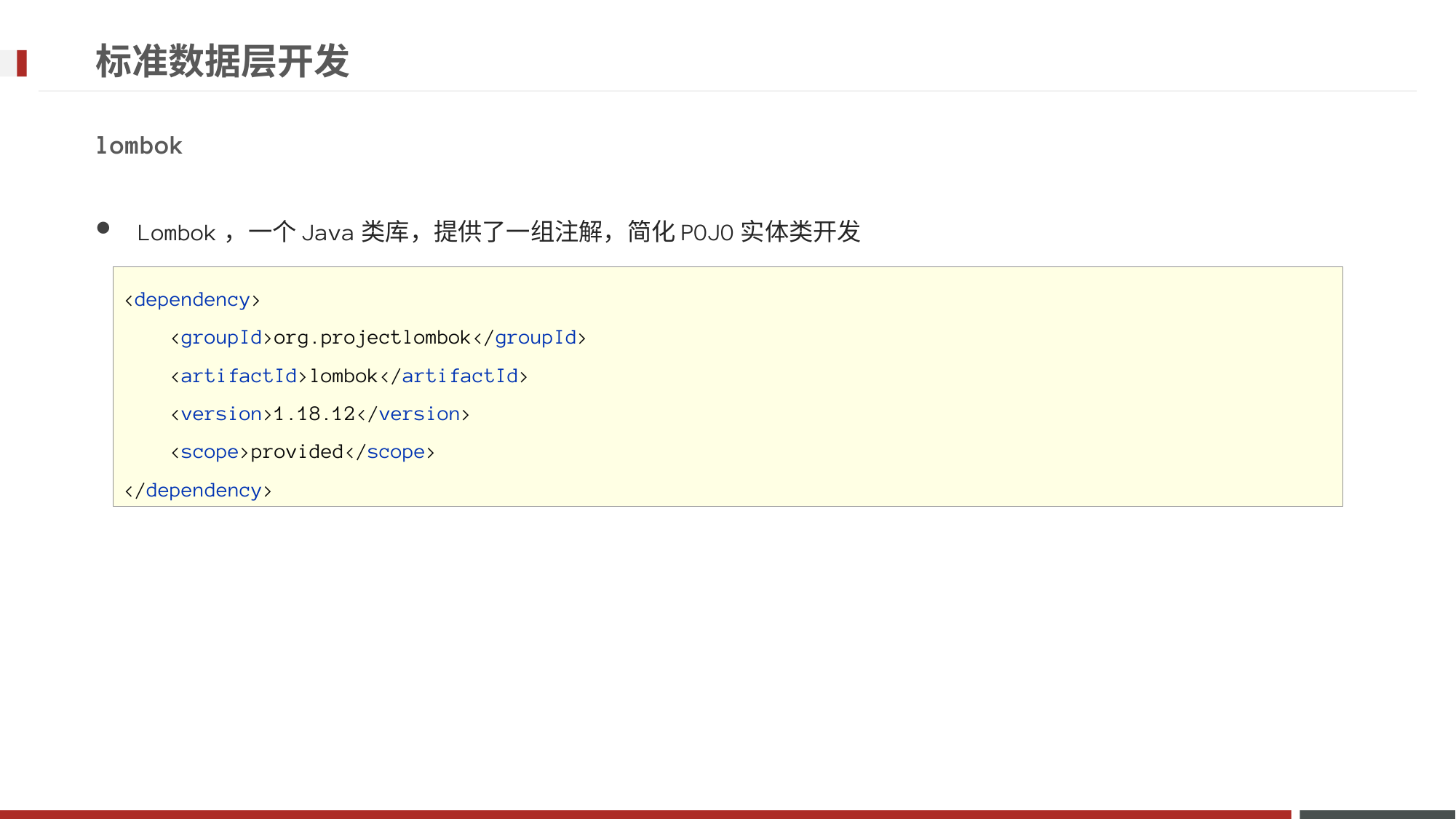

# 标准数据层开发
lombok
Lombok，一个Java类库，提供了一组注解，简化POJO实体类开发

<dependency>
    <groupId>org.projectlombok</groupId>
    <artifactId>lombok</artifactId>
    <version>1.18.12</version>
    <scope>provided</scope>
</dependency>